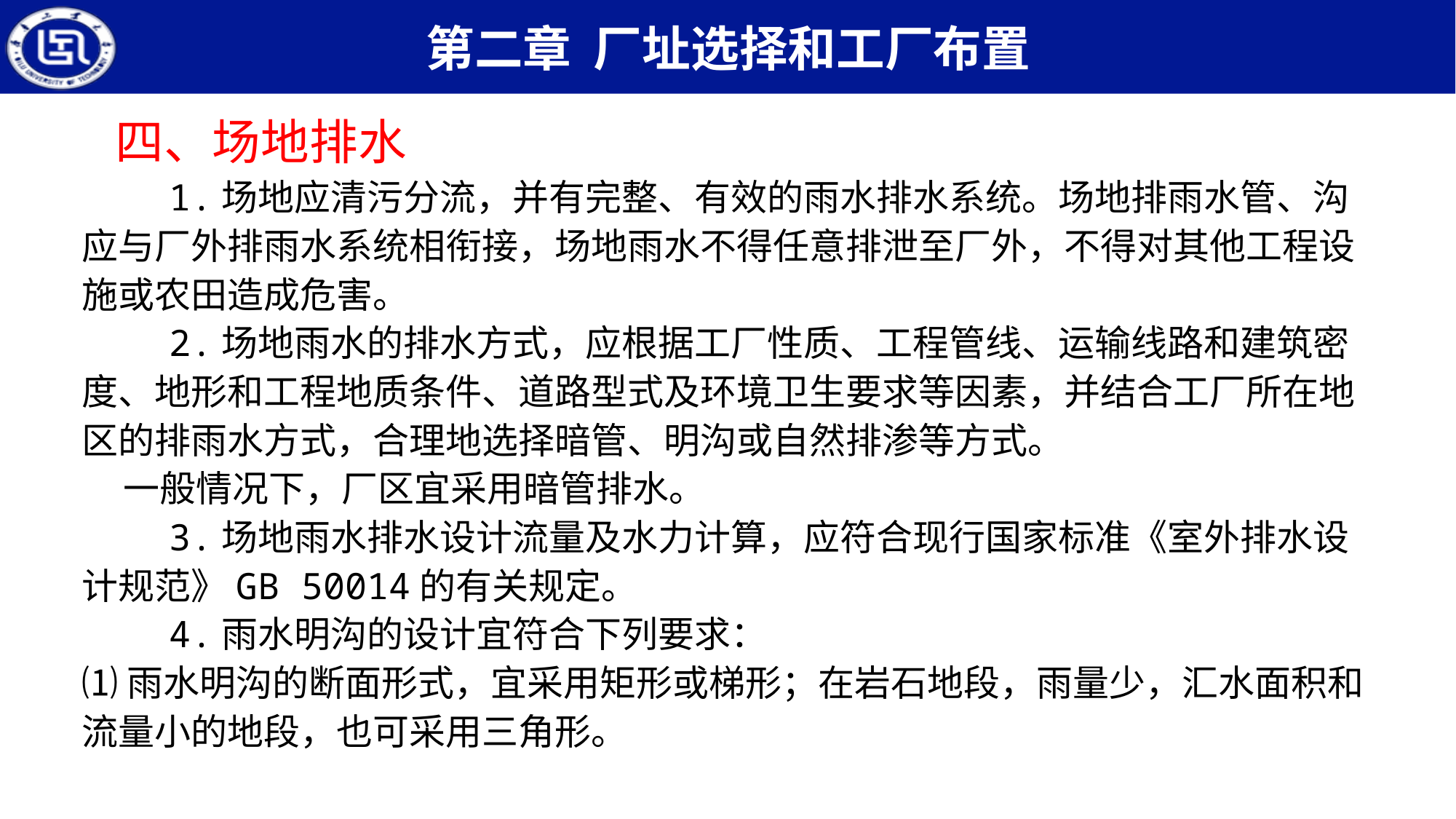

四、场地排水
    1.场地应清污分流，并有完整、有效的雨水排水系统。场地排雨水管、沟应与厂外排雨水系统相衔接，场地雨水不得任意排泄至厂外，不得对其他工程设施或农田造成危害。
    2.场地雨水的排水方式，应根据工厂性质、工程管线、运输线路和建筑密度、地形和工程地质条件、道路型式及环境卫生要求等因素，并结合工厂所在地区的排雨水方式，合理地选择暗管、明沟或自然排渗等方式。
    一般情况下，厂区宜采用暗管排水。
    3.场地雨水排水设计流量及水力计算，应符合现行国家标准《室外排水设计规范》GB 50014的有关规定。
    4.雨水明沟的设计宜符合下列要求：
⑴雨水明沟的断面形式，宜采用矩形或梯形；在岩石地段，雨量少，汇水面积和流量小的地段，也可采用三角形。